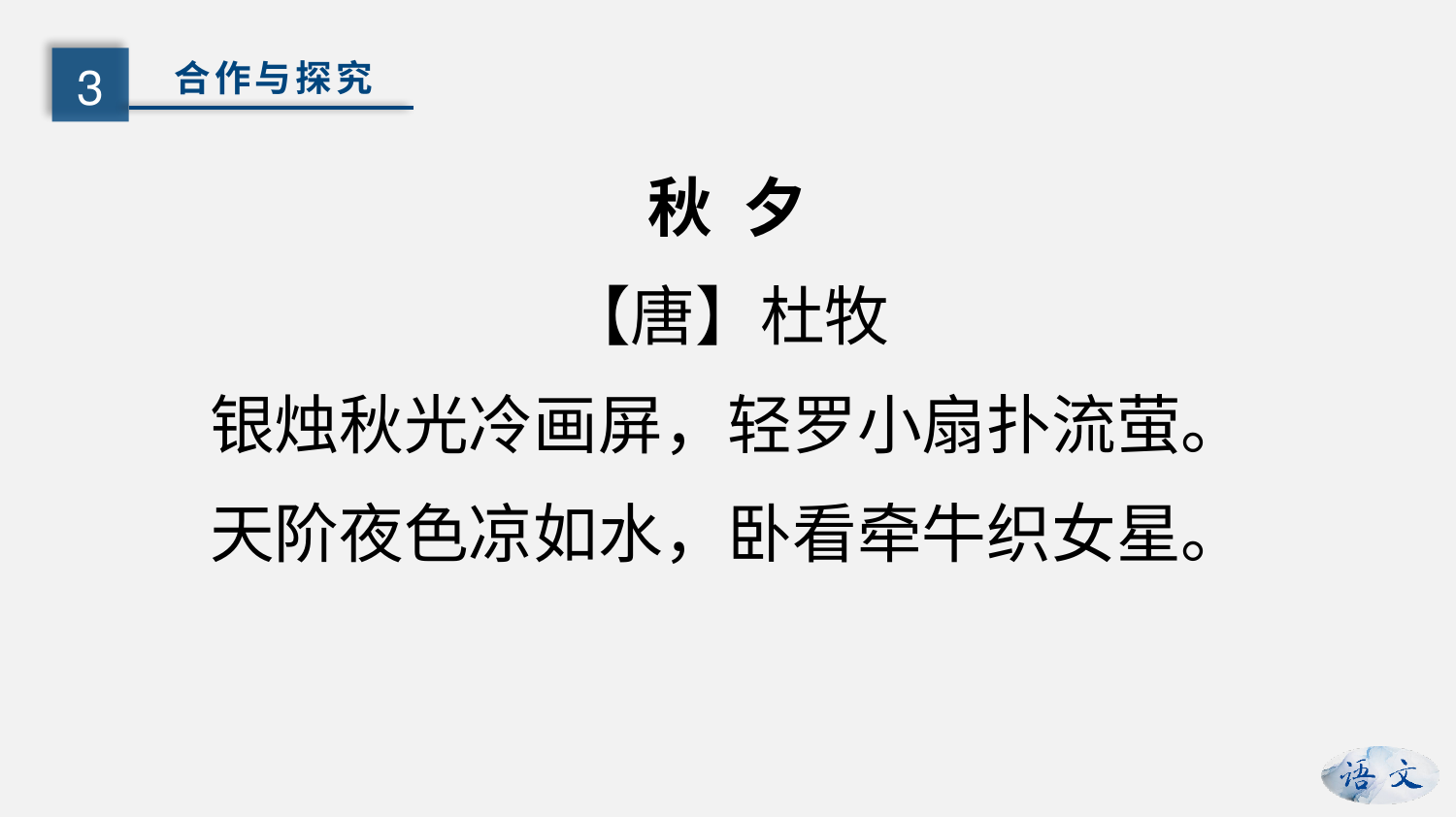

秋  夕
【唐】杜牧
银烛秋光冷画屏，轻罗小扇扑流萤。
天阶夜色凉如水，卧看牵牛织女星。